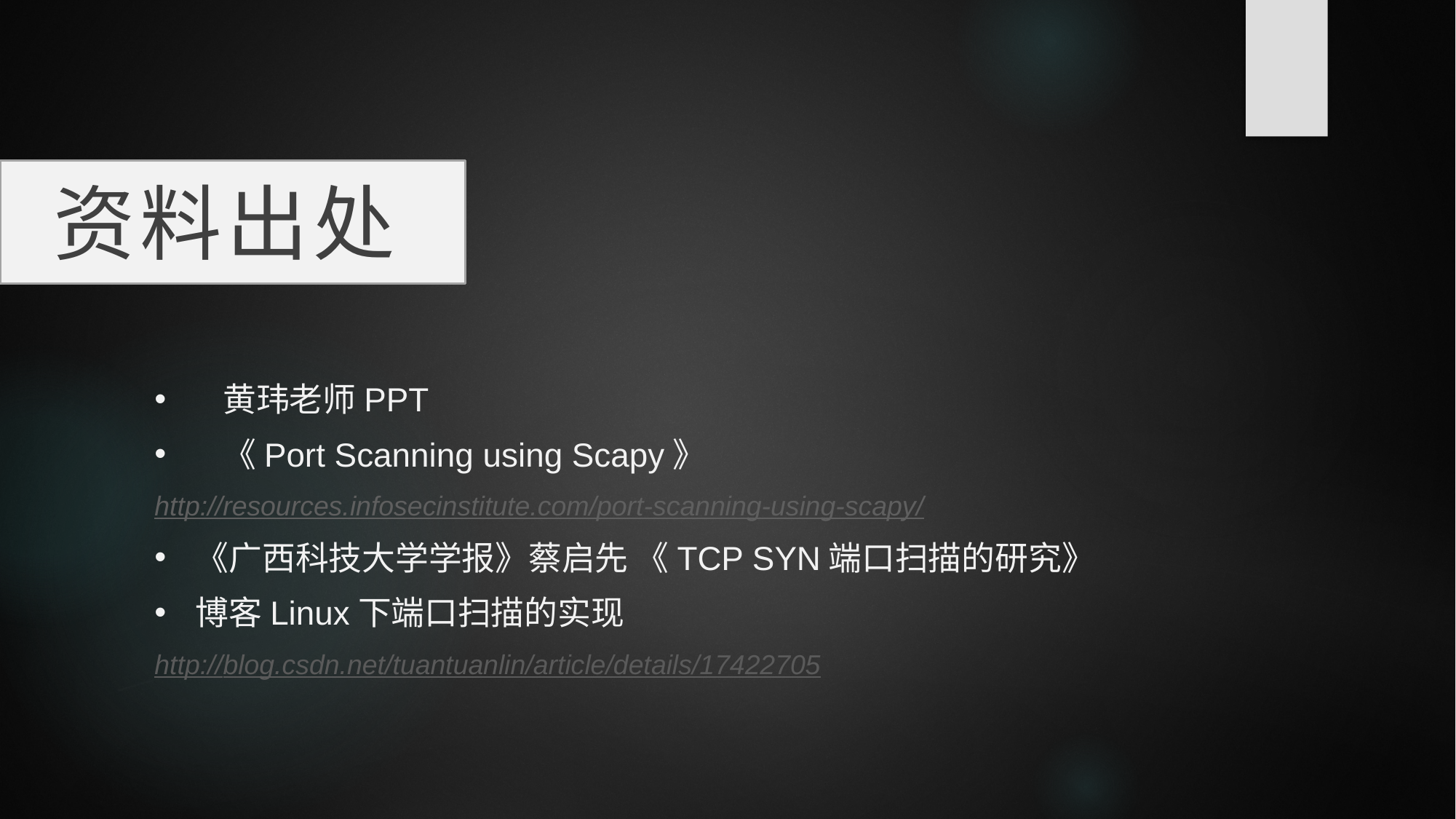

资料出处
黄玮老师PPT
《Port Scanning using Scapy》
http://resources.infosecinstitute.com/port-scanning-using-scapy/
《广西科技大学学报》蔡启先 《TCP SYN端口扫描的研究》
博客Linux下端口扫描的实现
http://blog.csdn.net/tuantuanlin/article/details/17422705